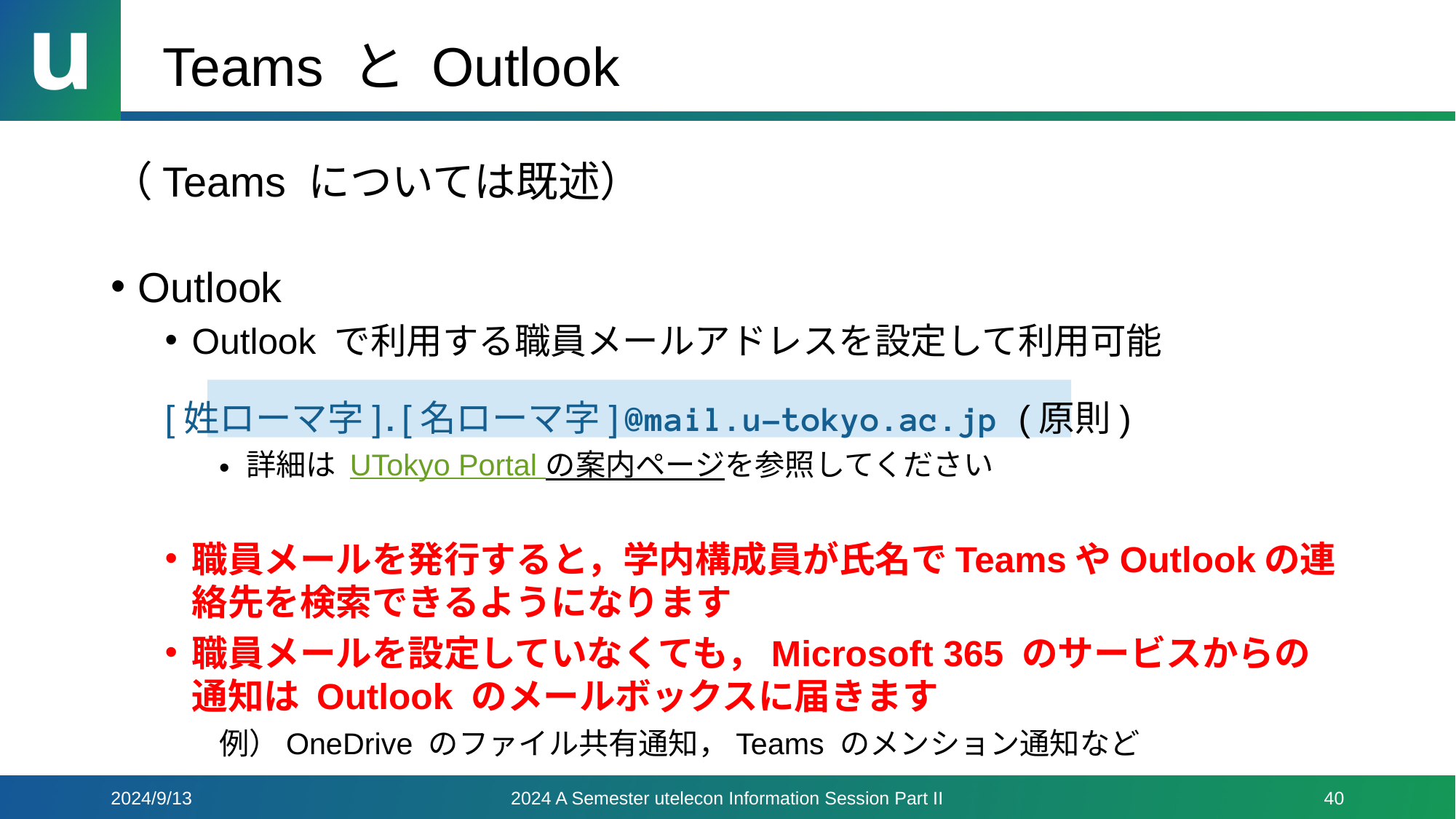

# Teams と Outlook
（Teams については既述）

Outlook
Outlook で利用する職員メールアドレスを設定して利用可能
	[姓ローマ字].[名ローマ字] @mail.u-tokyo.ac.jp (原則)
詳細は UTokyo Portal の案内ページを参照してください

職員メールを発行すると，学内構成員が氏名でTeamsやOutlookの連絡先を検索できるようになります
職員メールを設定していなくても，Microsoft 365 のサービスからの通知は Outlook のメールボックスに届きます
例）OneDrive のファイル共有通知，Teams のメンション通知など

2024/9/13
2024 A Semester utelecon Information Session Part II
40